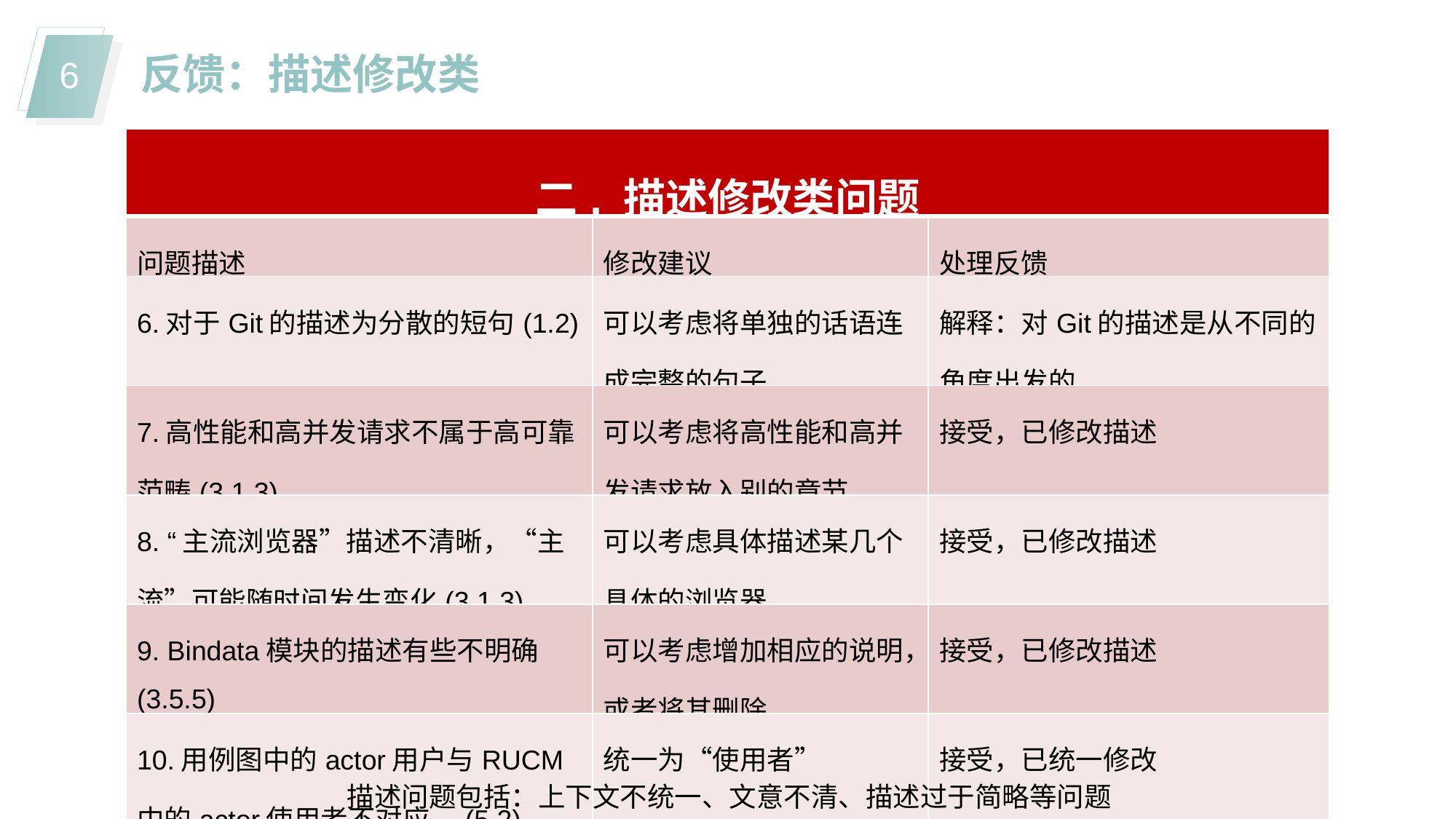

反馈：描述修改类
| 二. 描述修改类问题 |  |  |
| --- | --- | --- |
| 问题描述 | 修改建议 | 处理反馈 |
| 6.对于Git的描述为分散的短句(1.2) | 可以考虑将单独的话语连成完整的句子 | 解释：对Git的描述是从不同的角度出发的。 |
| 7.高性能和高并发请求不属于高可靠范畴(3.1.3) | 可以考虑将高性能和高并发请求放入别的章节 | 接受，已修改描述 |
| 8. “主流浏览器”描述不清晰，“主流”可能随时间发生变化(3.1.3) | 可以考虑具体描述某几个具体的浏览器 | 接受，已修改描述 |
| 9. Bindata模块的描述有些不明确(3.5.5) | 可以考虑增加相应的说明，或者将其删除 | 接受，已修改描述 |
| 10.用例图中的actor用户与RUCM中的actor使用者不对应。(5.2) | 统一为“使用者” | 接受，已统一修改 |

描述问题包括：上下文不统一、文意不清、描述过于简略等问题